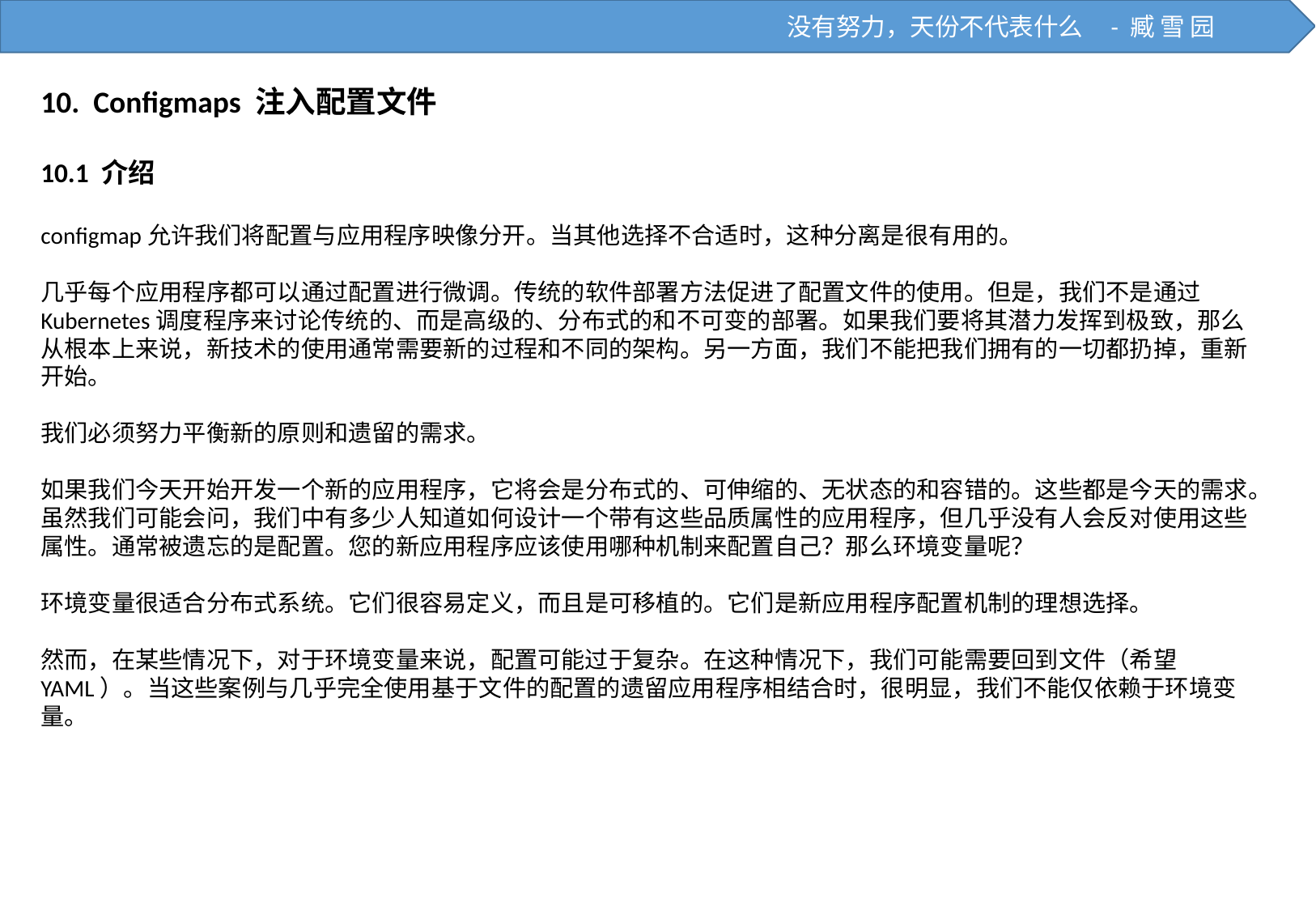

没有努力，天份不代表什么    - 臧 雪 园
10.  Configmaps 注入配置文件

10.1 介绍

configmap允许我们将配置与应用程序映像分开。当其他选择不合适时，这种分离是很有用的。

几乎每个应用程序都可以通过配置进行微调。传统的软件部署方法促进了配置文件的使用。但是，我们不是通过Kubernetes调度程序来讨论传统的、而是高级的、分布式的和不可变的部署。如果我们要将其潜力发挥到极致，那么从根本上来说，新技术的使用通常需要新的过程和不同的架构。另一方面，我们不能把我们拥有的一切都扔掉，重新开始。

我们必须努力平衡新的原则和遗留的需求。

如果我们今天开始开发一个新的应用程序，它将会是分布式的、可伸缩的、无状态的和容错的。这些都是今天的需求。虽然我们可能会问，我们中有多少人知道如何设计一个带有这些品质属性的应用程序，但几乎没有人会反对使用这些属性。通常被遗忘的是配置。您的新应用程序应该使用哪种机制来配置自己？那么环境变量呢？

环境变量很适合分布式系统。它们很容易定义，而且是可移植的。它们是新应用程序配置机制的理想选择。

然而，在某些情况下，对于环境变量来说，配置可能过于复杂。在这种情况下，我们可能需要回到文件（希望YAML）。当这些案例与几乎完全使用基于文件的配置的遗留应用程序相结合时，很明显，我们不能仅依赖于环境变量。